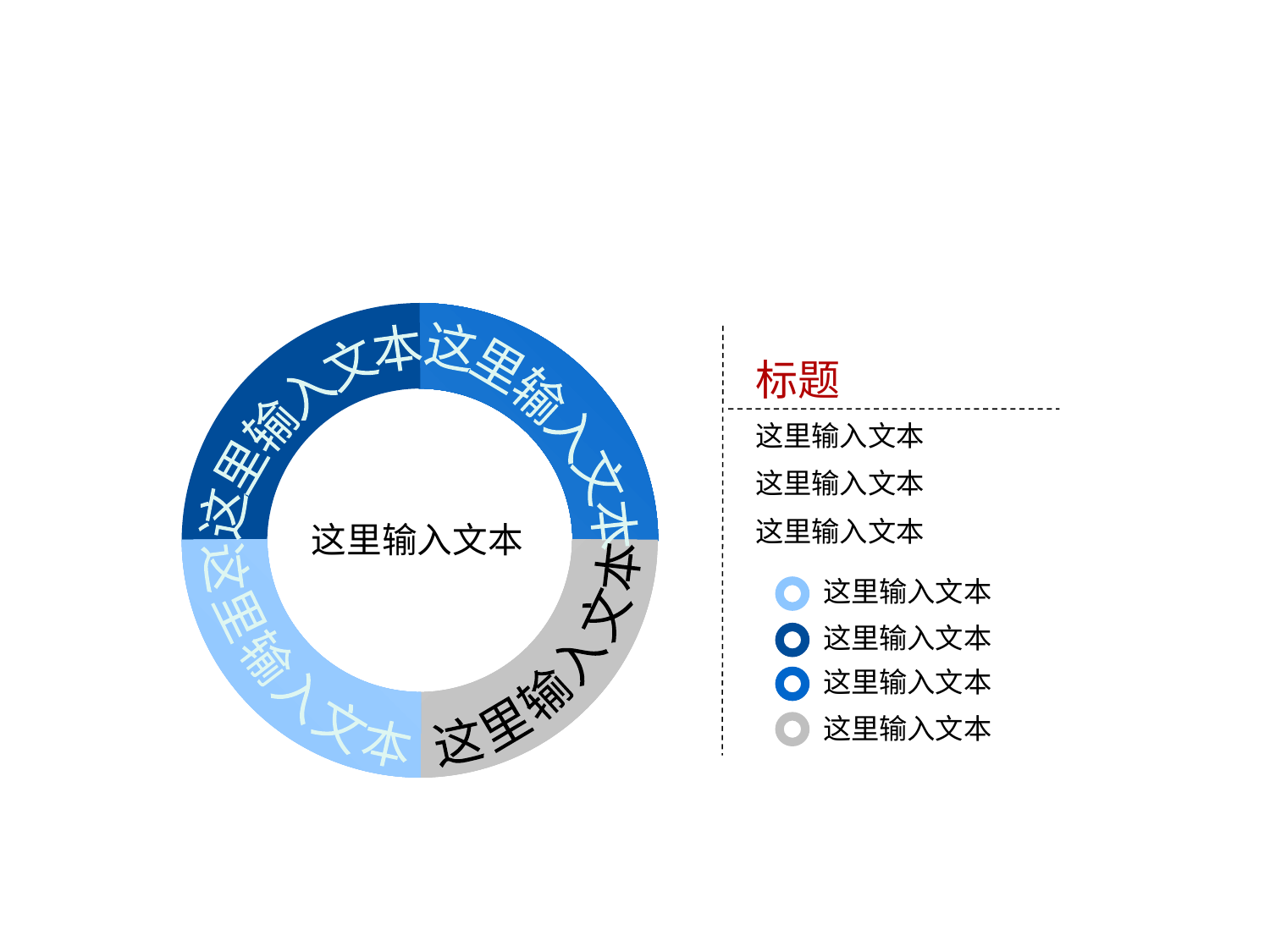

这里输入文本
这里输入文本
这里输入文本
这里输入文本

标题
这里输入文本
这里输入文本
这里输入文本
这里输入文本

这里输入文本

这里输入文本

这里输入文本

这里输入文本